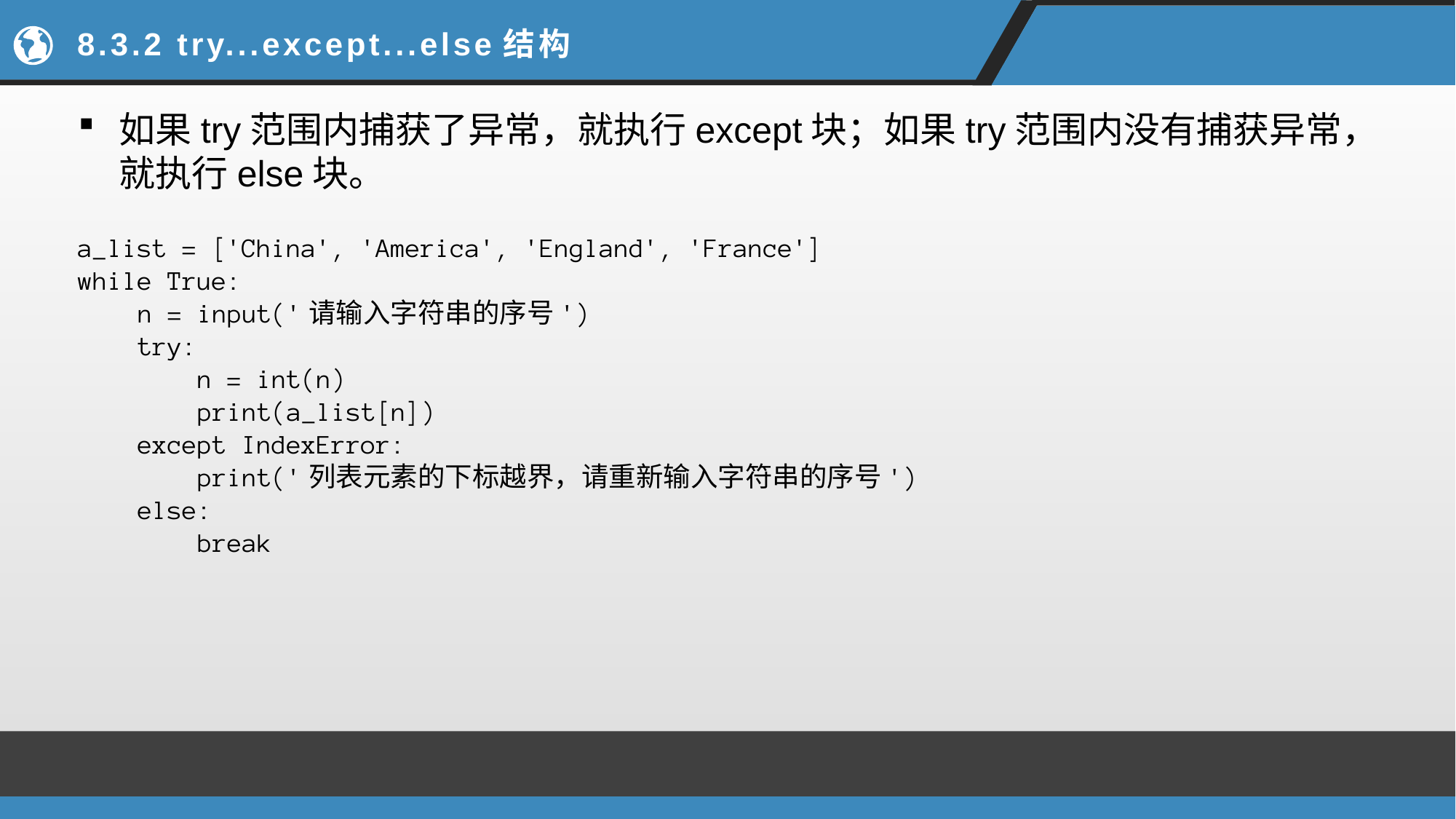

# 8.3.2 try...except...else结构

如果try范围内捕获了异常，就执行except块；如果try范围内没有捕获异常，就执行else块。

a_list = ['China', 'America', 'England', 'France']
while True:
	    n = input('请输入字符串的序号')
    try:
        n = int(n)
	        print(a_list[n])
    except IndexError:
	        print('列表元素的下标越界，请重新输入字符串的序号')
    else:
	        break